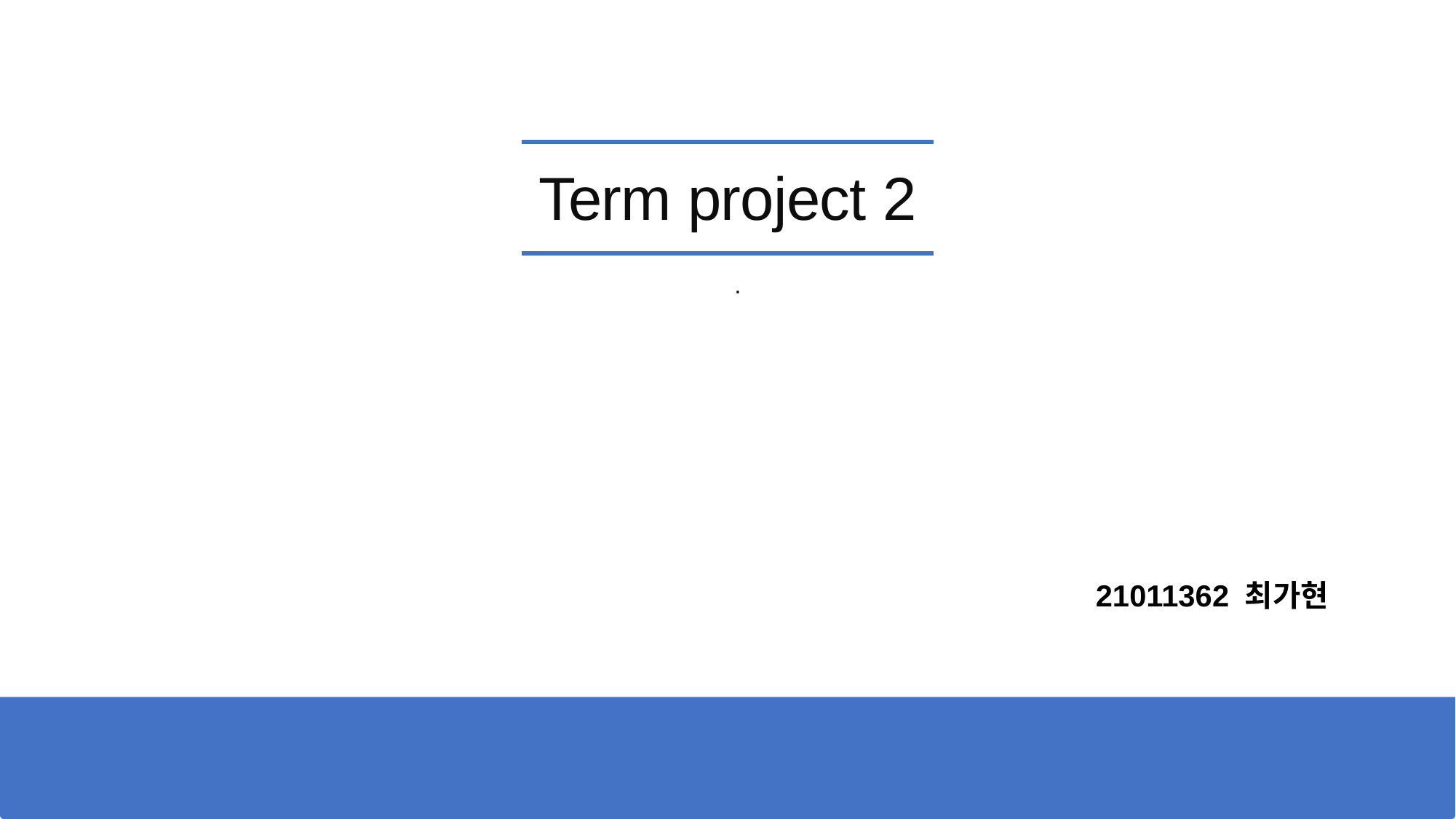

Term project 2
.
21011362 최가현

1
우주궤도역학(001) Term proj_2